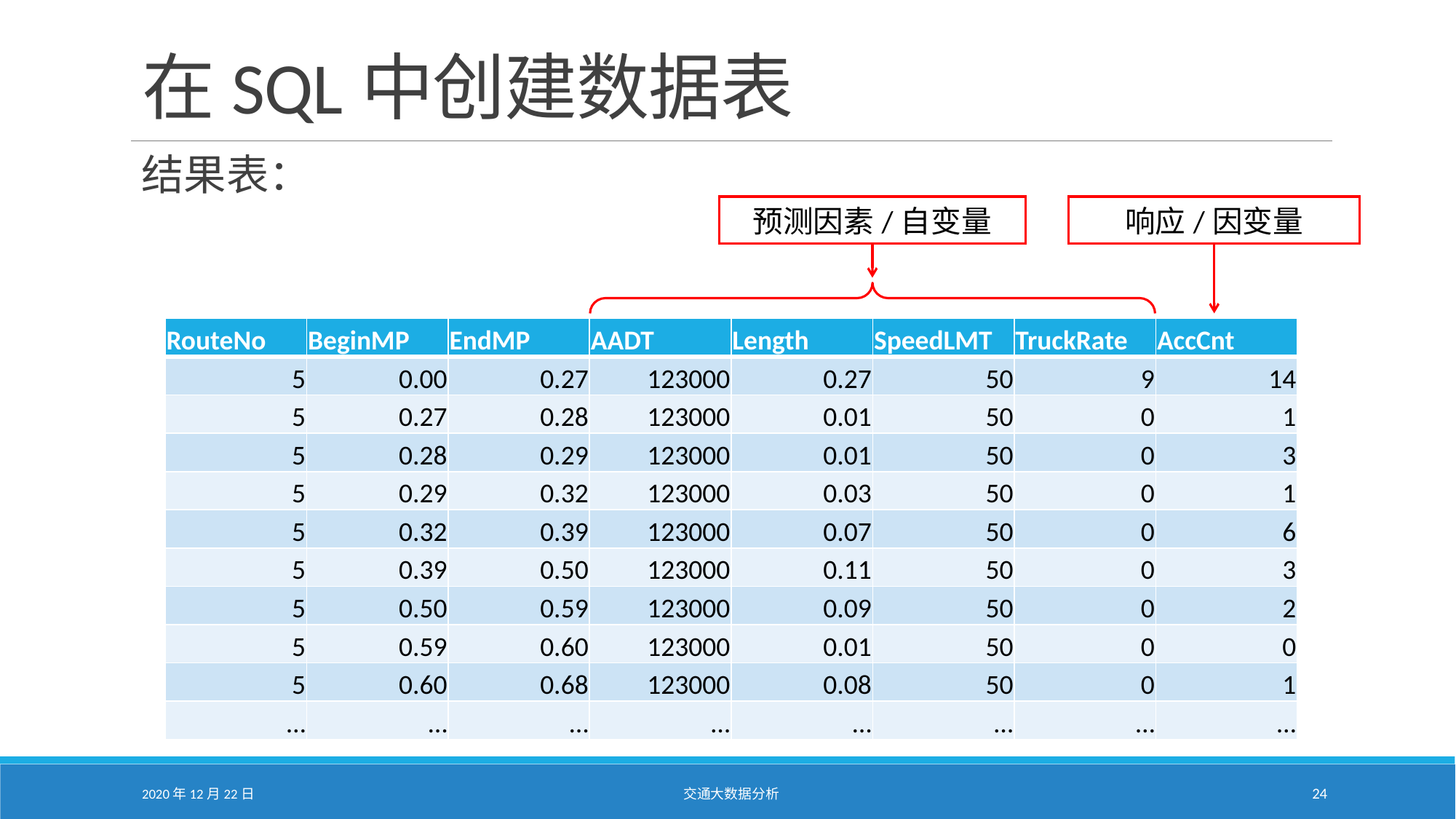

# 在SQL中创建数据表

结果表：
预测因素/自变量
响应/因变量
| RouteNo | BeginMP | EndMP | AADT | Length | SpeedLMT | TruckRate | AccCnt |
| --- | --- | --- | --- | --- | --- | --- | --- |
| 5 | 0.00 | 0.27 | 123000 | 0.27 | 50 | 9 | 14 |
| 5 | 0.27 | 0.28 | 123000 | 0.01 | 50 | 0 | 1 |
| 5 | 0.28 | 0.29 | 123000 | 0.01 | 50 | 0 | 3 |
| 5 | 0.29 | 0.32 | 123000 | 0.03 | 50 | 0 | 1 |
| 5 | 0.32 | 0.39 | 123000 | 0.07 | 50 | 0 | 6 |
| 5 | 0.39 | 0.50 | 123000 | 0.11 | 50 | 0 | 3 |
| 5 | 0.50 | 0.59 | 123000 | 0.09 | 50 | 0 | 2 |
| 5 | 0.59 | 0.60 | 123000 | 0.01 | 50 | 0 | 0 |
| 5 | 0.60 | 0.68 | 123000 | 0.08 | 50 | 0 | 1 |
| … | … | … | … | … | … | … | … |
2020年12月22日
交通大数据分析
24